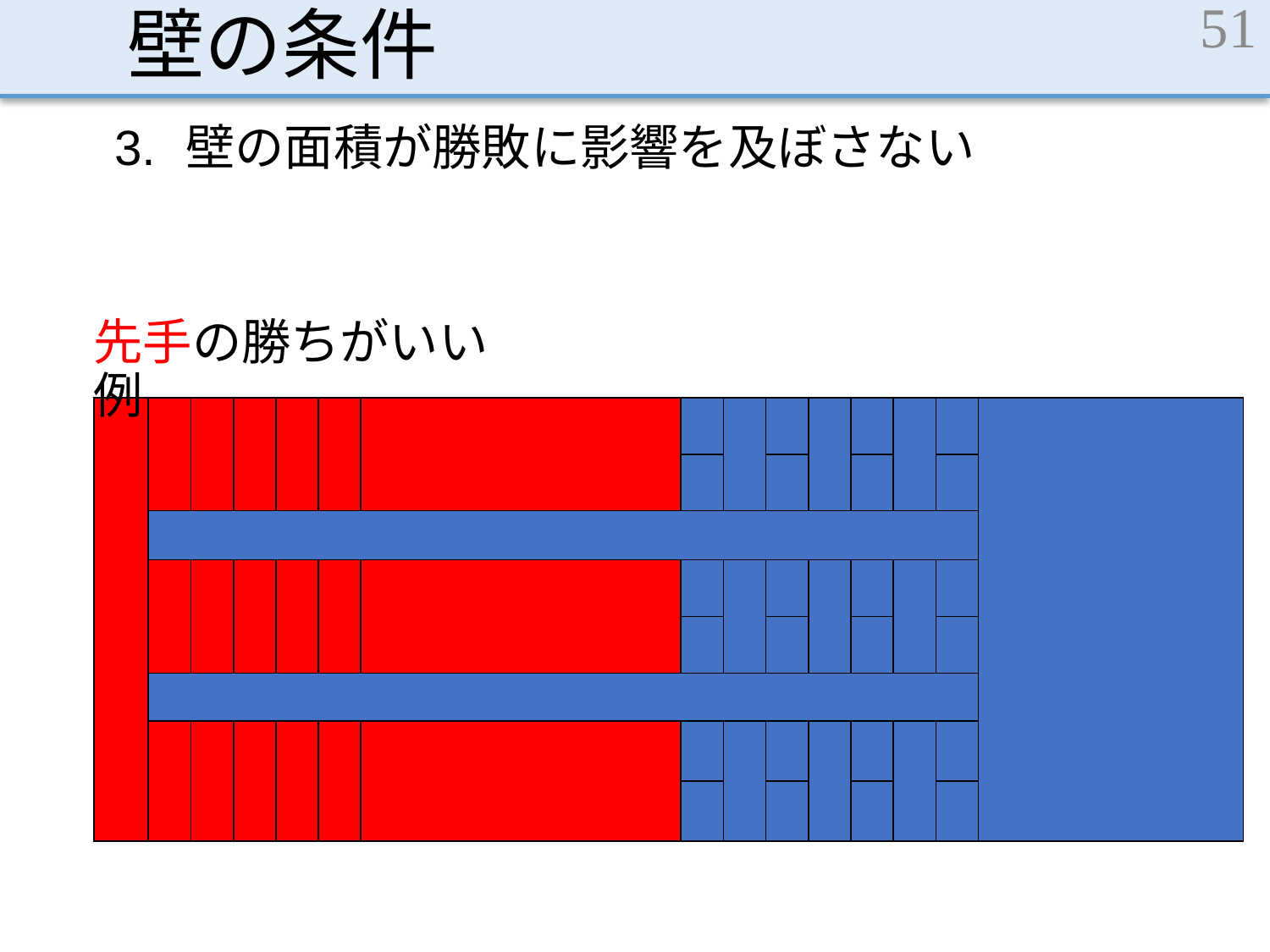

# 壁の条件
51
壁の面積が勝敗に影響を及ぼさない
先手の勝ちがいい例
|  |  |  |  |  |  |  |  |  |  |  |  |  |  |  |
| --- | --- | --- | --- | --- | --- | --- | --- | --- | --- | --- | --- | --- | --- | --- |
|  |  |  |  |  |  |  |  |  |  |  |  |  |  |  |
|  |  |  |  |  |  |  |  |  |  |  |  |  |  |  |
|  |  |  |  |  |  |  |  |  |  |  |  |  |  |  |
|  |  |  |  |  |  |  |  |  |  |  |  |  |  |  |
|  |  |  |  |  |  |  |  |  |  |  |  |  |  |  |
|  |  |  |  |  |  |  |  |  |  |  |  |  |  |  |
|  |  |  |  |  |  |  |  |  |  |  |  |  |  |  |